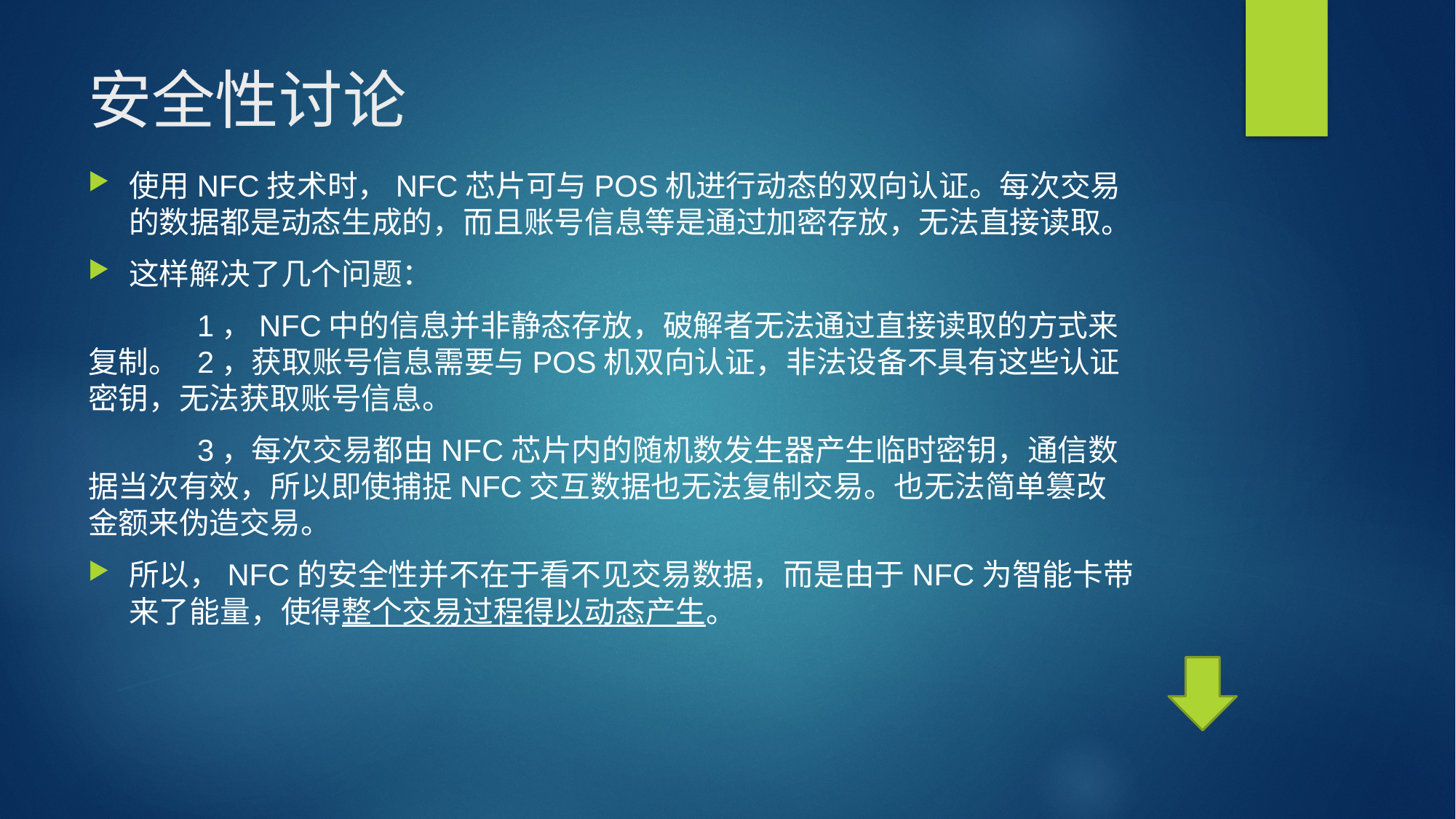

# 安全性讨论
使用NFC技术时，NFC芯片可与POS机进行动态的双向认证。每次交易的数据都是动态生成的，而且账号信息等是通过加密存放，无法直接读取。
这样解决了几个问题：
	1，NFC中的信息并非静态存放，破解者无法通过直接读取的方式来复制。	2，获取账号信息需要与POS机双向认证，非法设备不具有这些认证密钥，无法获取账号信息。
	3，每次交易都由NFC芯片内的随机数发生器产生临时密钥，通信数据当次有效，所以即使捕捉NFC交互数据也无法复制交易。也无法简单篡改金额来伪造交易。
所以，NFC的安全性并不在于看不见交易数据，而是由于NFC为智能卡带来了能量，使得整个交易过程得以动态产生。